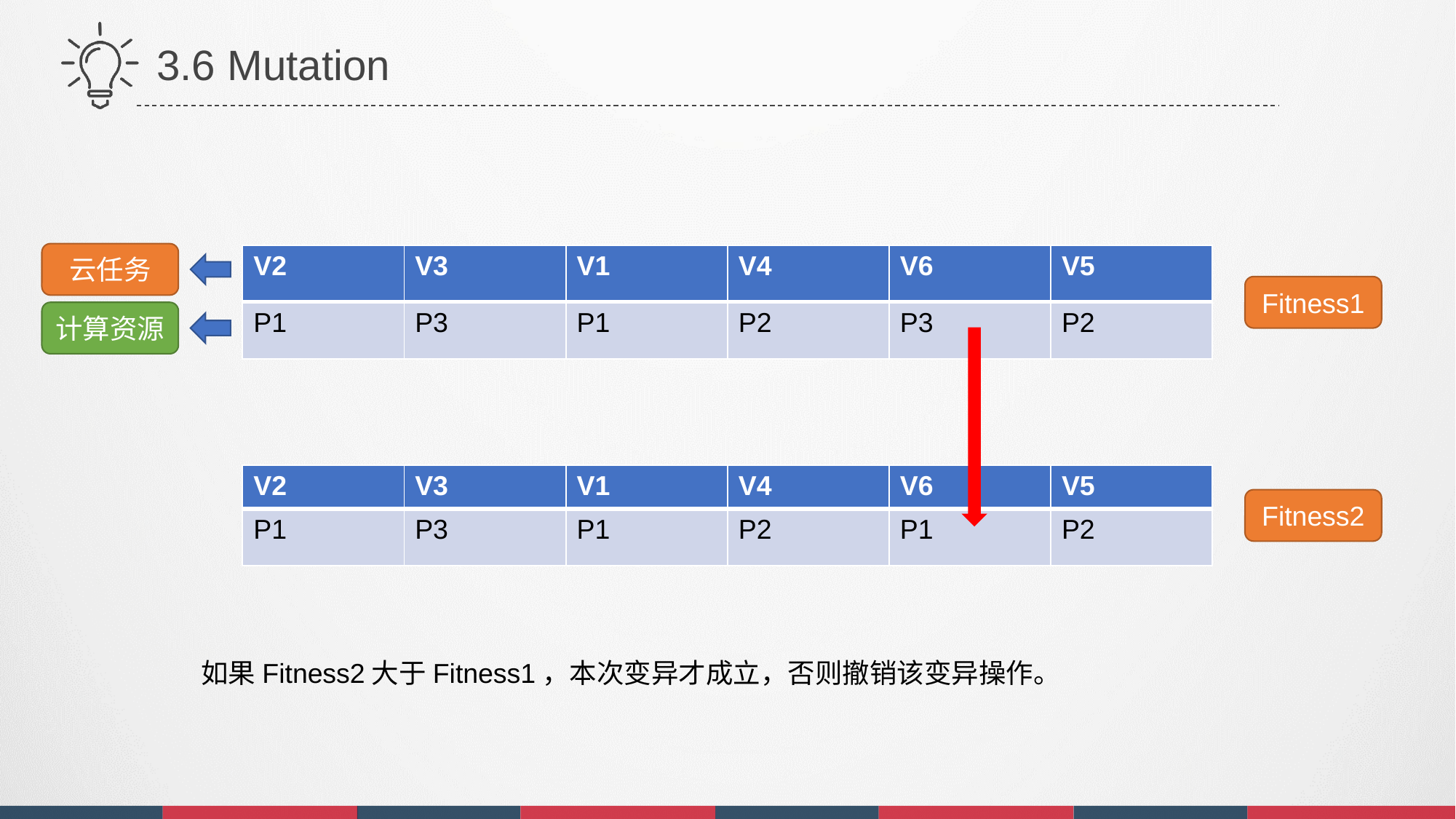

3.6 Mutation
云任务
| V2 | V3 | V1 | V4 | V6 | V5 |
| --- | --- | --- | --- | --- | --- |
| P1 | P3 | P1 | P2 | P3 | P2 |

Fitness1
计算资源

| V2 | V3 | V1 | V4 | V6 | V5 |
| --- | --- | --- | --- | --- | --- |
| P1 | P3 | P1 | P2 | P1 | P2 |
Fitness2
如果Fitness2大于Fitness1，本次变异才成立，否则撤销该变异操作。